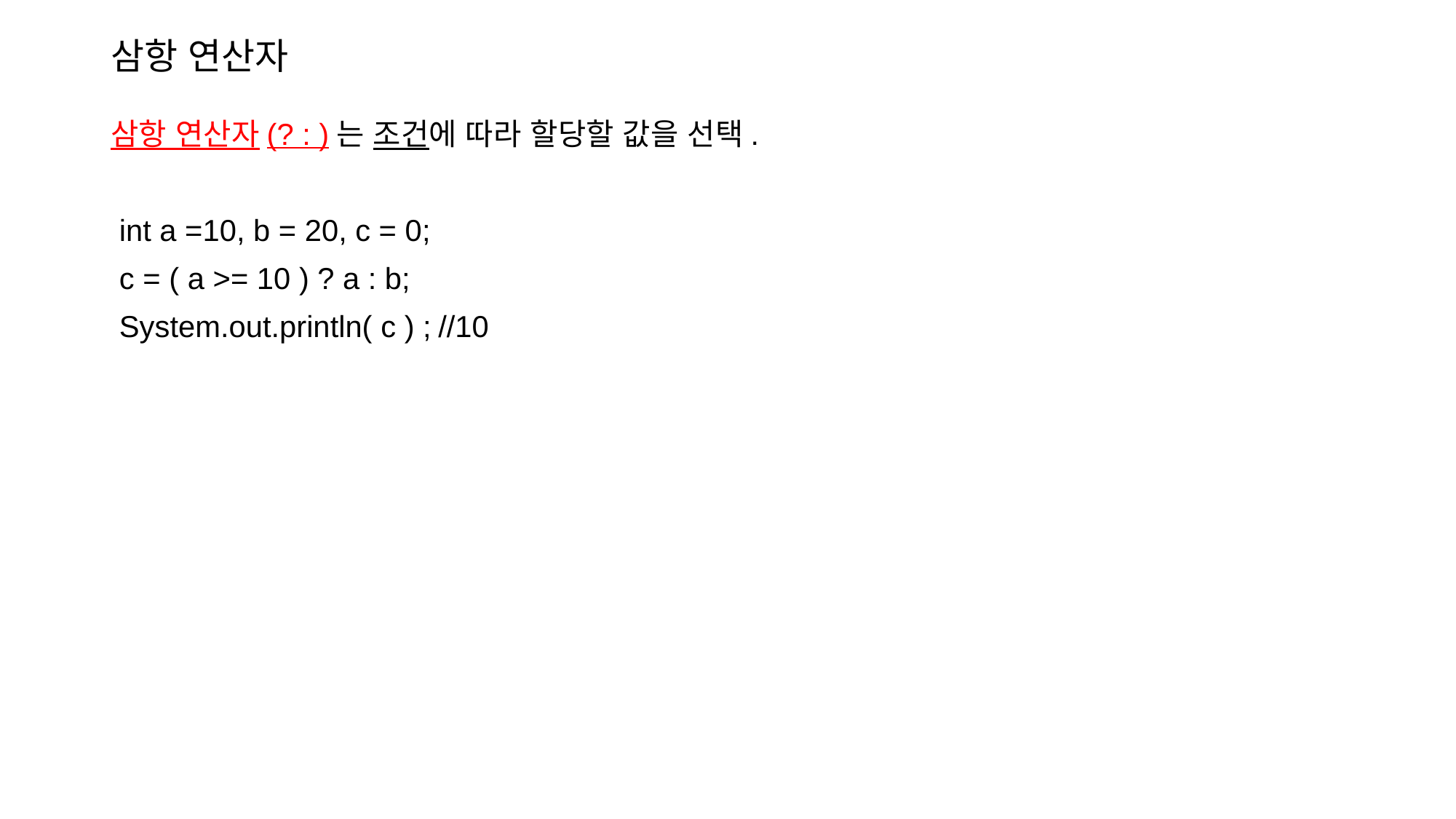

# 삼항 연산자
삼항 연산자(? : )는 조건에 따라 할당할 값을 선택.

 int a =10, b = 20, c = 0;
 c = ( a >= 10 ) ? a : b;
 System.out.println( c ) ;	//10